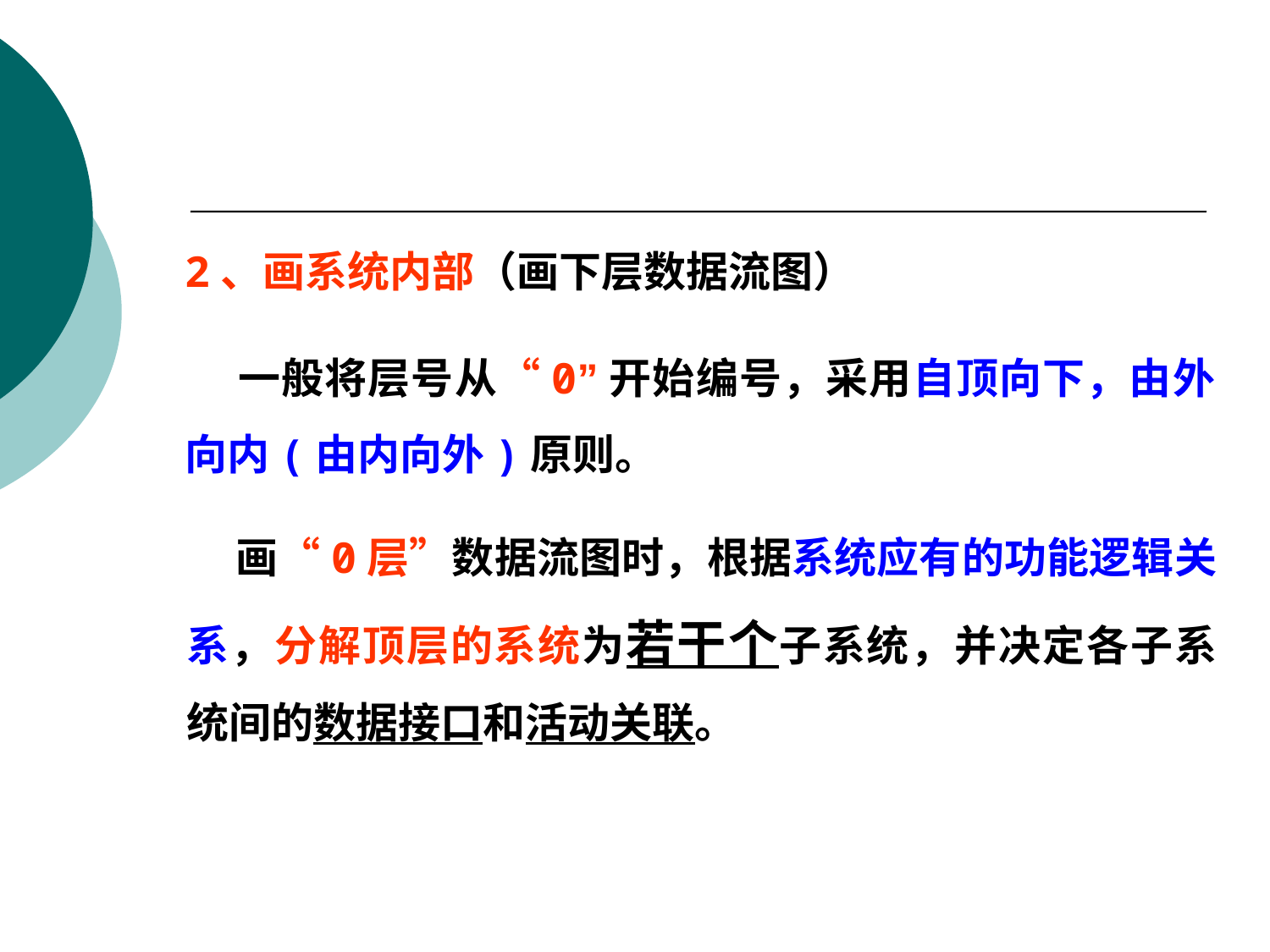

2、画系统内部（画下层数据流图）
    一般将层号从“0”开始编号，采用自顶向下，由外向内(由内向外)原则。
    画“0层”数据流图时，根据系统应有的功能逻辑关系，分解顶层的系统为若干个子系统，并决定各子系统间的数据接口和活动关联。